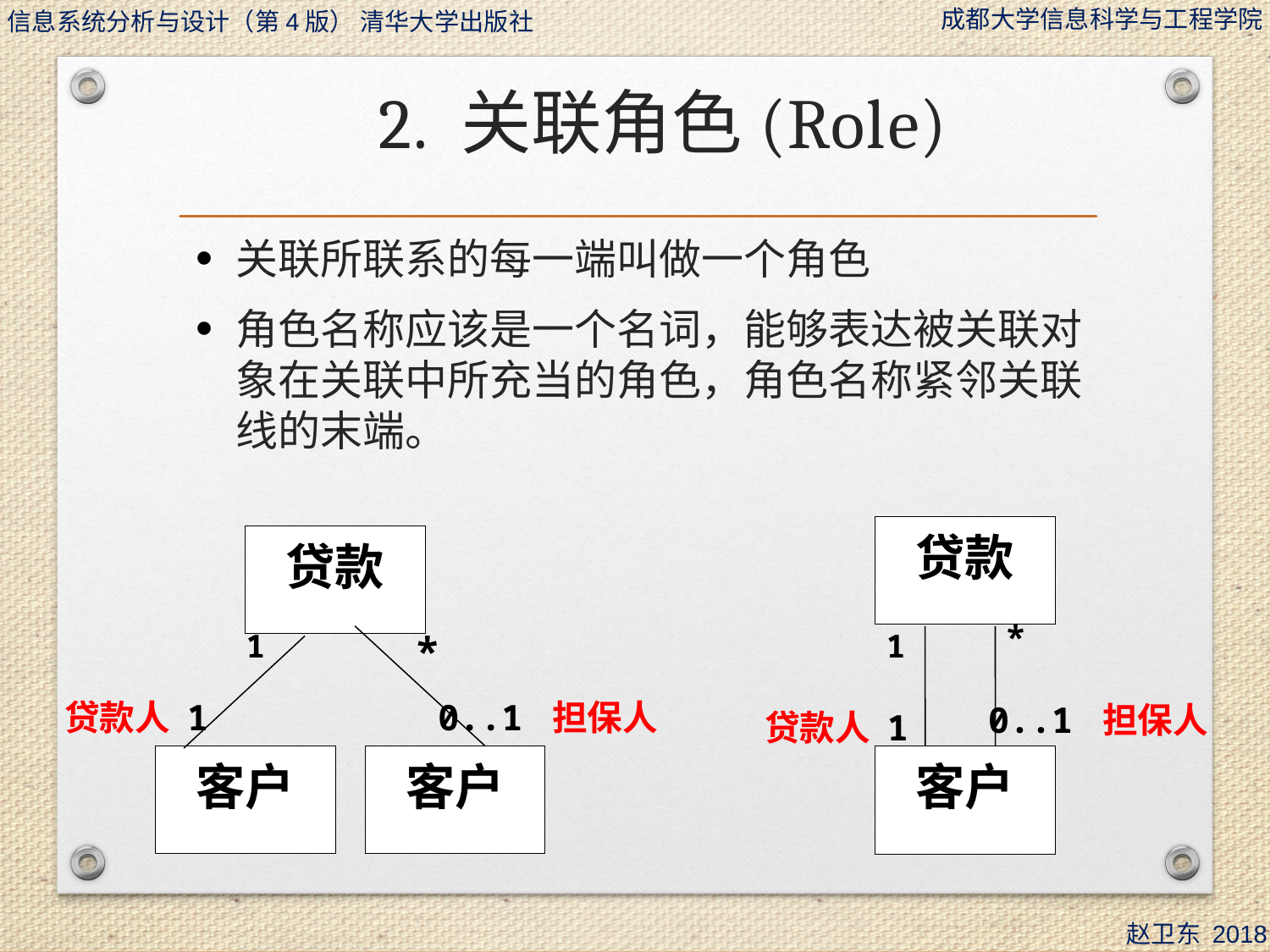

# 2. 关联角色(Role)
关联所联系的每一端叫做一个角色
角色名称应该是一个名词，能够表达被关联对象在关联中所充当的角色，角色名称紧邻关联线的末端。
贷款
*
1

0..1 担保人
贷款人 1
客户
贷款
1

*

贷款人 1
0..1 担保人
客户
客户